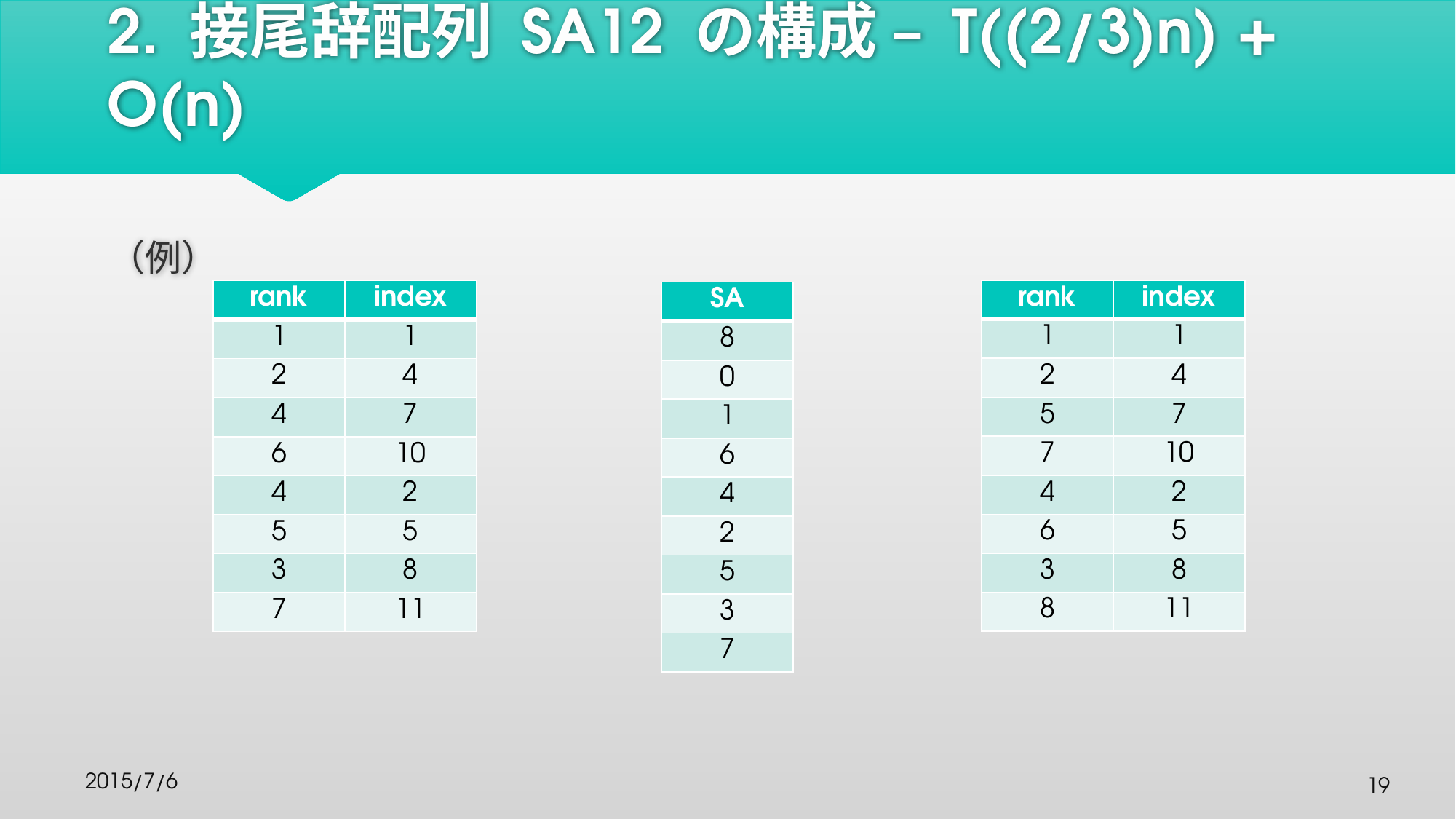

# 2. 接尾辞配列 SA12 の構成 – T((2/3)n) + O(n)
（例）
| rank | index |
| --- | --- |
| 1 | 1 |
| 2 | 4 |
| 5 | 7 |
| 7 | 10 |
| 4 | 2 |
| 6 | 5 |
| 3 | 8 |
| 8 | 11 |
| rank | index |
| --- | --- |
| 1 | 1 |
| 2 | 4 |
| 4 | 7 |
| 6 | 10 |
| 4 | 2 |
| 5 | 5 |
| 3 | 8 |
| 7 | 11 |
| SA |
| --- |
| 8 |
| 0 |
| 1 |
| 6 |
| 4 |
| 2 |
| 5 |
| 3 |
| 7 |
19
2015/7/6